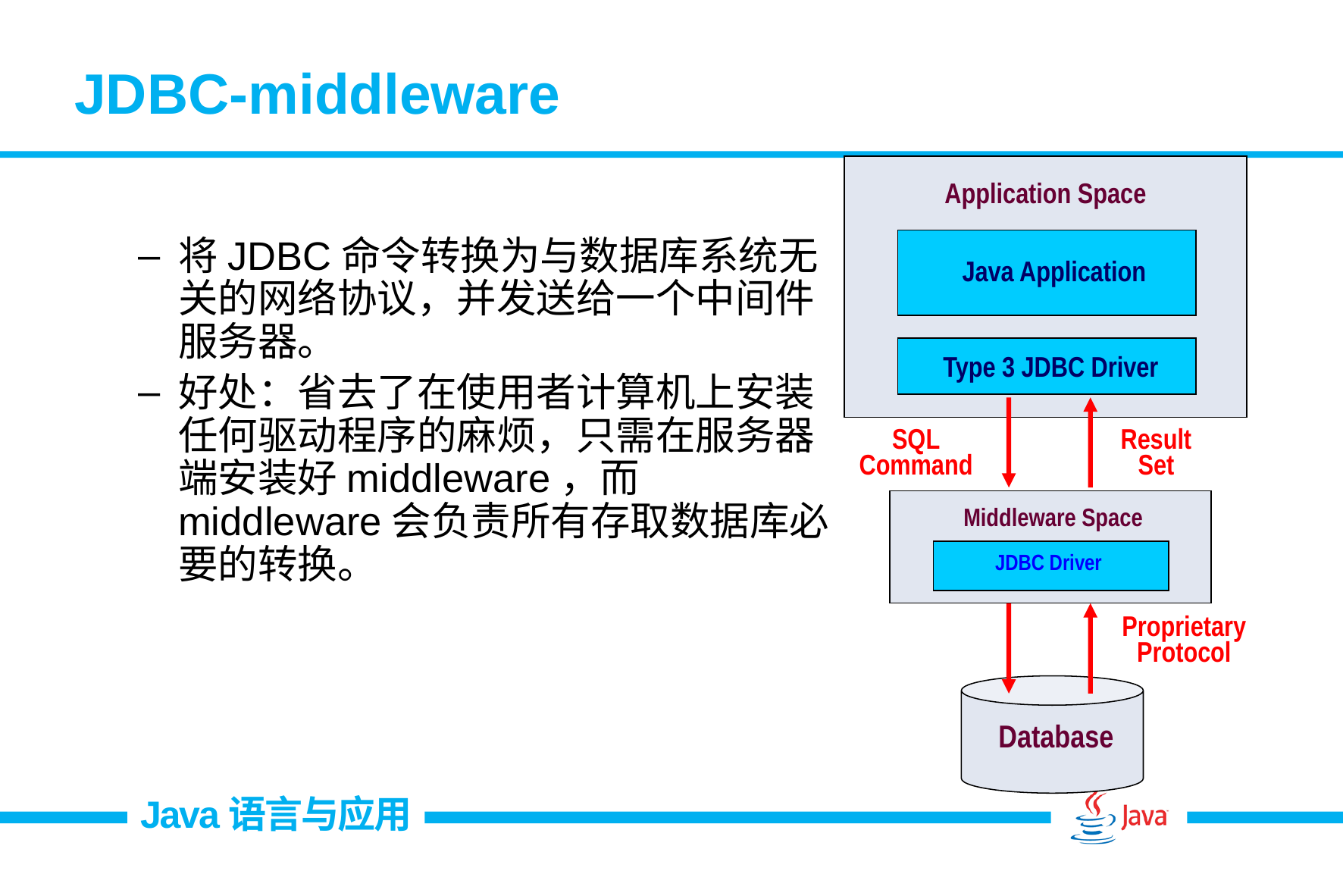

# JDBC-middleware

Application Space

Java Application

Type 3 JDBC Driver

SQL
Command
Result
Set

Middleware Space

JDBC Driver

Proprietary
Protocol

Database

将JDBC命令转换为与数据库系统无关的网络协议，并发送给一个中间件服务器。
好处：省去了在使用者计算机上安装任何驱动程序的麻烦，只需在服务器端安装好middleware，而middleware会负责所有存取数据库必要的转换。